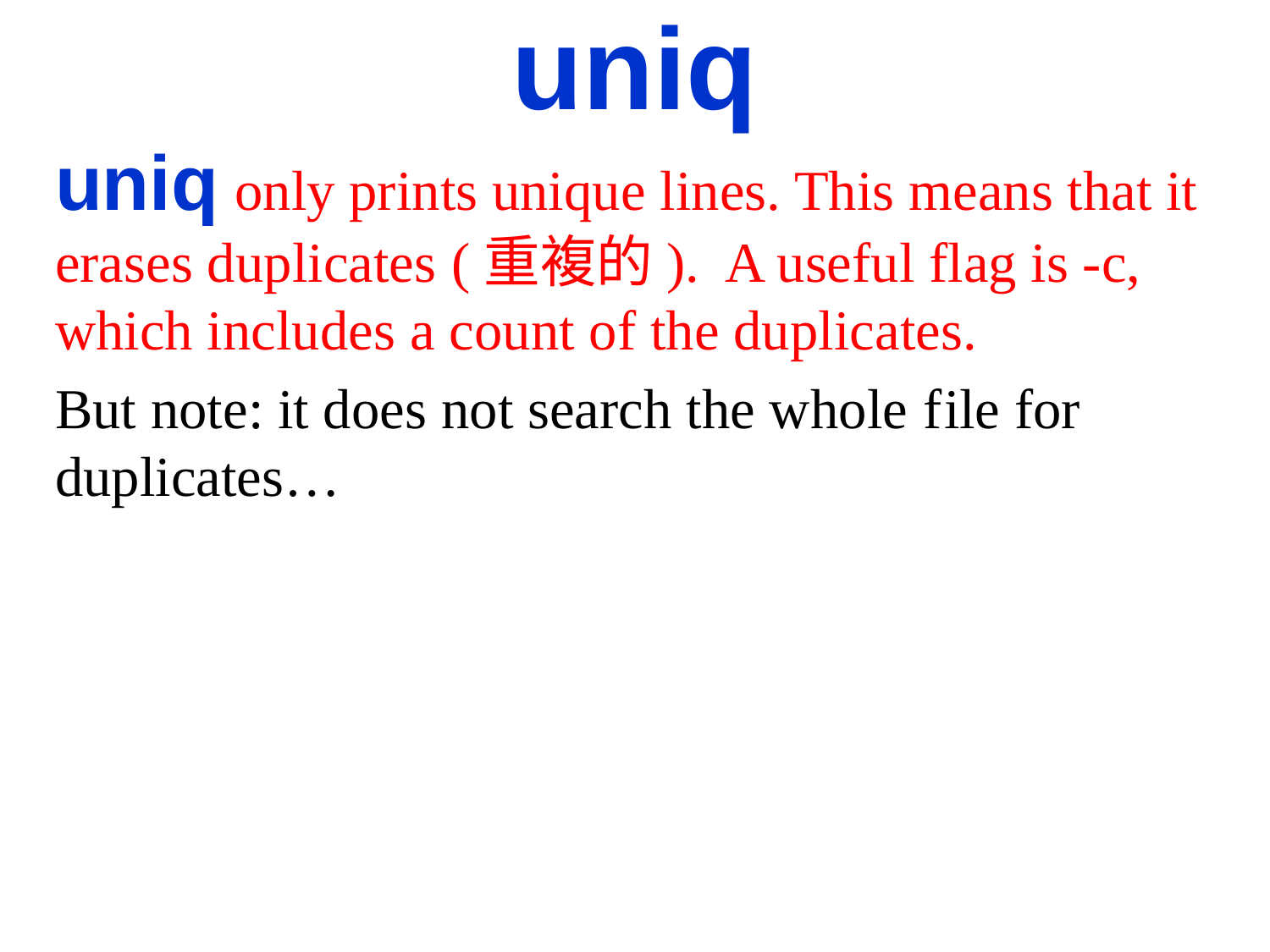

uniq
uniq only prints unique lines. This means that it erases duplicates (重複的).  A useful flag is -c, which includes a count of the duplicates.
But note: it does not search the whole file for duplicates…